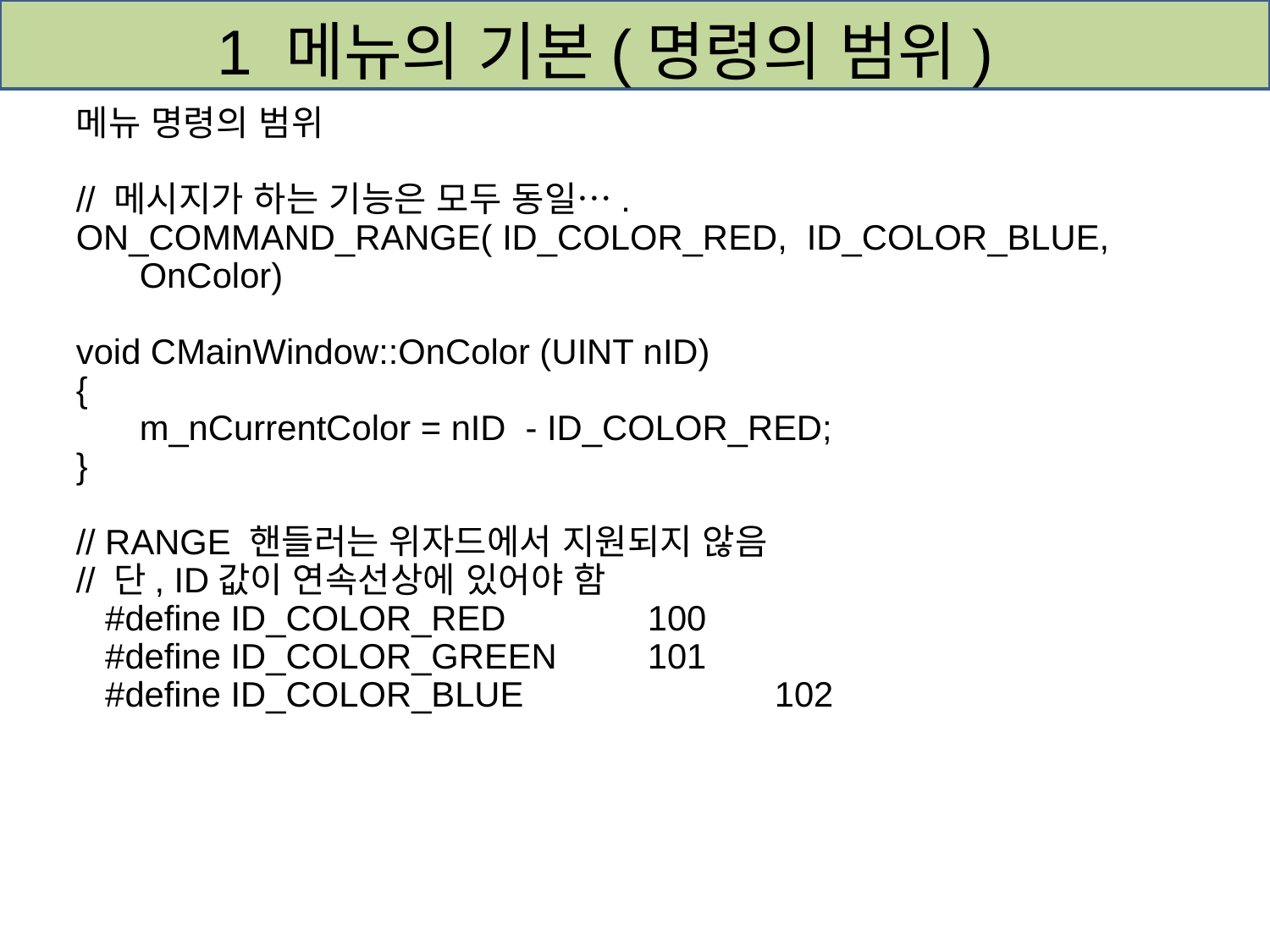

# 1 메뉴의 기본(명령의 범위)
메뉴 명령의 범위

// 메시지가 하는 기능은 모두 동일….
ON_COMMAND_RANGE( ID_COLOR_RED,  ID_COLOR_BLUE, OnColor)

void CMainWindow::OnColor (UINT nID)
{
	m_nCurrentColor = nID  - ID_COLOR_RED;
}

// RANGE 핸들러는 위자드에서 지원되지 않음
// 단, ID값이 연속선상에 있어야 함
   #define ID_COLOR_RED		100
   #define ID_COLOR_GREEN	101
   #define ID_COLOR_BLUE		102